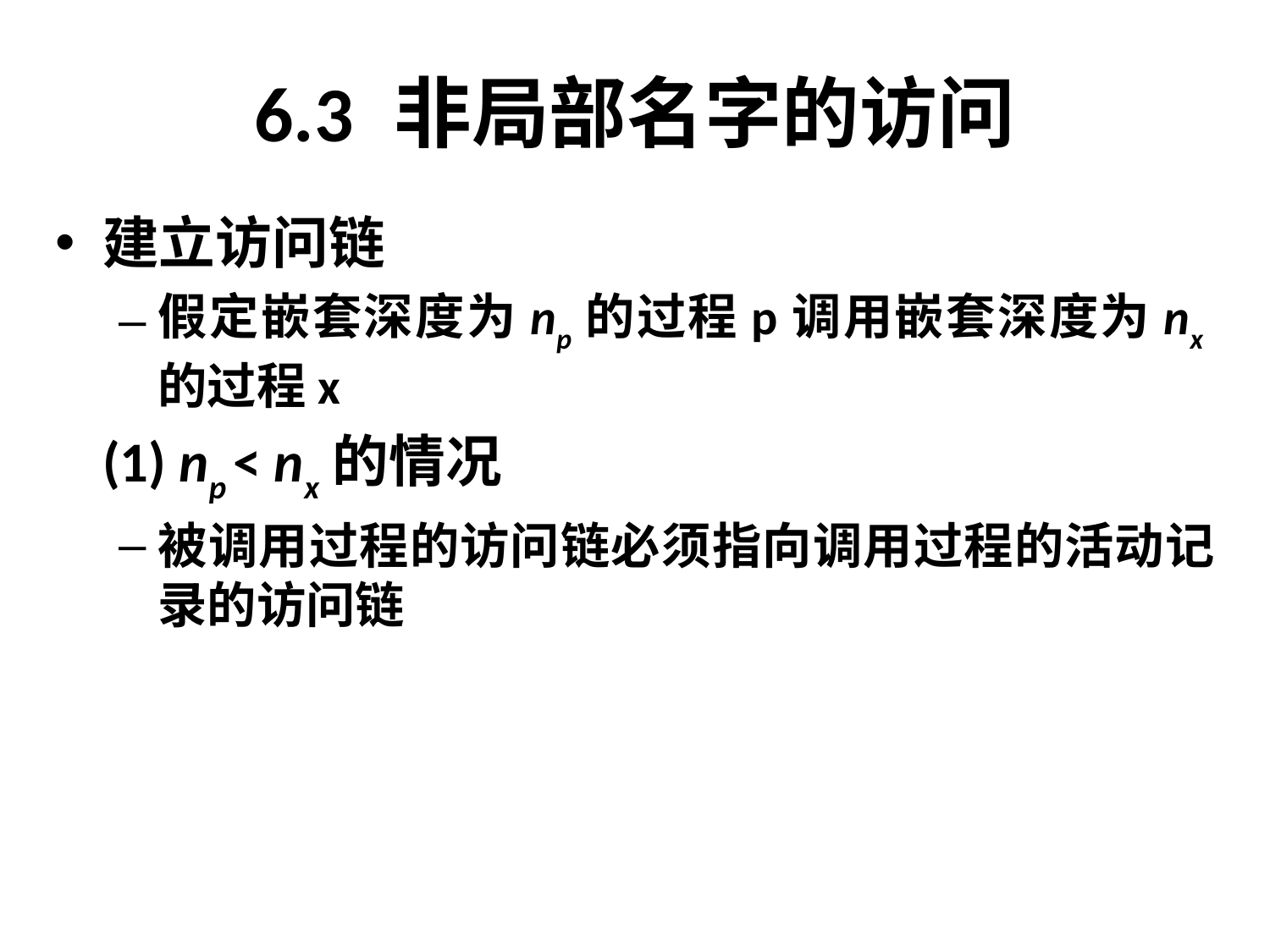

# 6.3 非局部名字的访问
建立访问链
假定嵌套深度为np的过程p调用嵌套深度为nx的过程x
	(1) np < nx的情况
被调用过程的访问链必须指向调用过程的活动记录的访问链